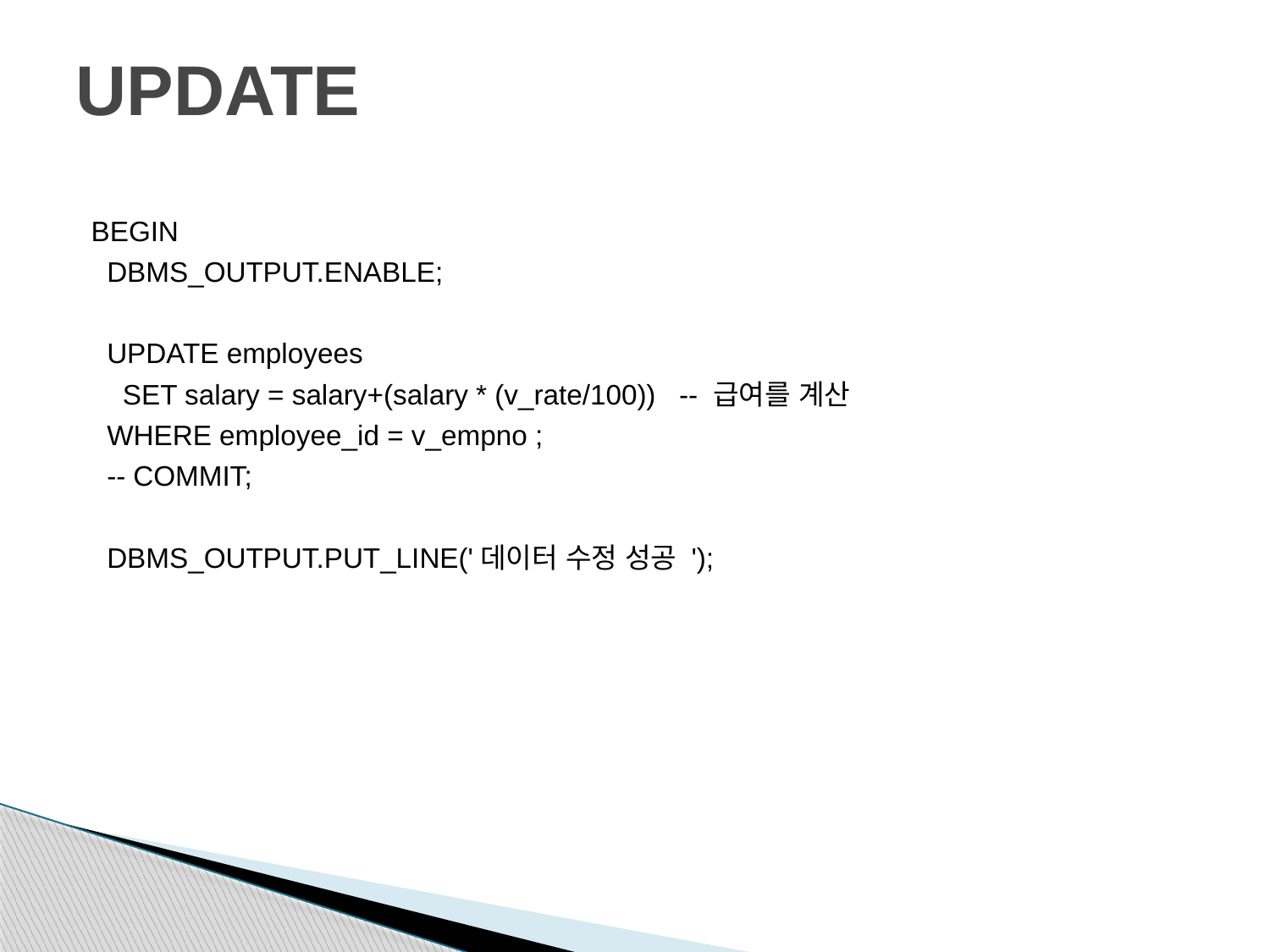

# UPDATE

BEGIN
  DBMS_OUTPUT.ENABLE;

  UPDATE employees
    SET salary = salary+(salary * (v_rate/100))   -- 급여를 계산
  WHERE employee_id = v_empno ;
  -- COMMIT;

  DBMS_OUTPUT.PUT_LINE('데이터 수정 성공 ');